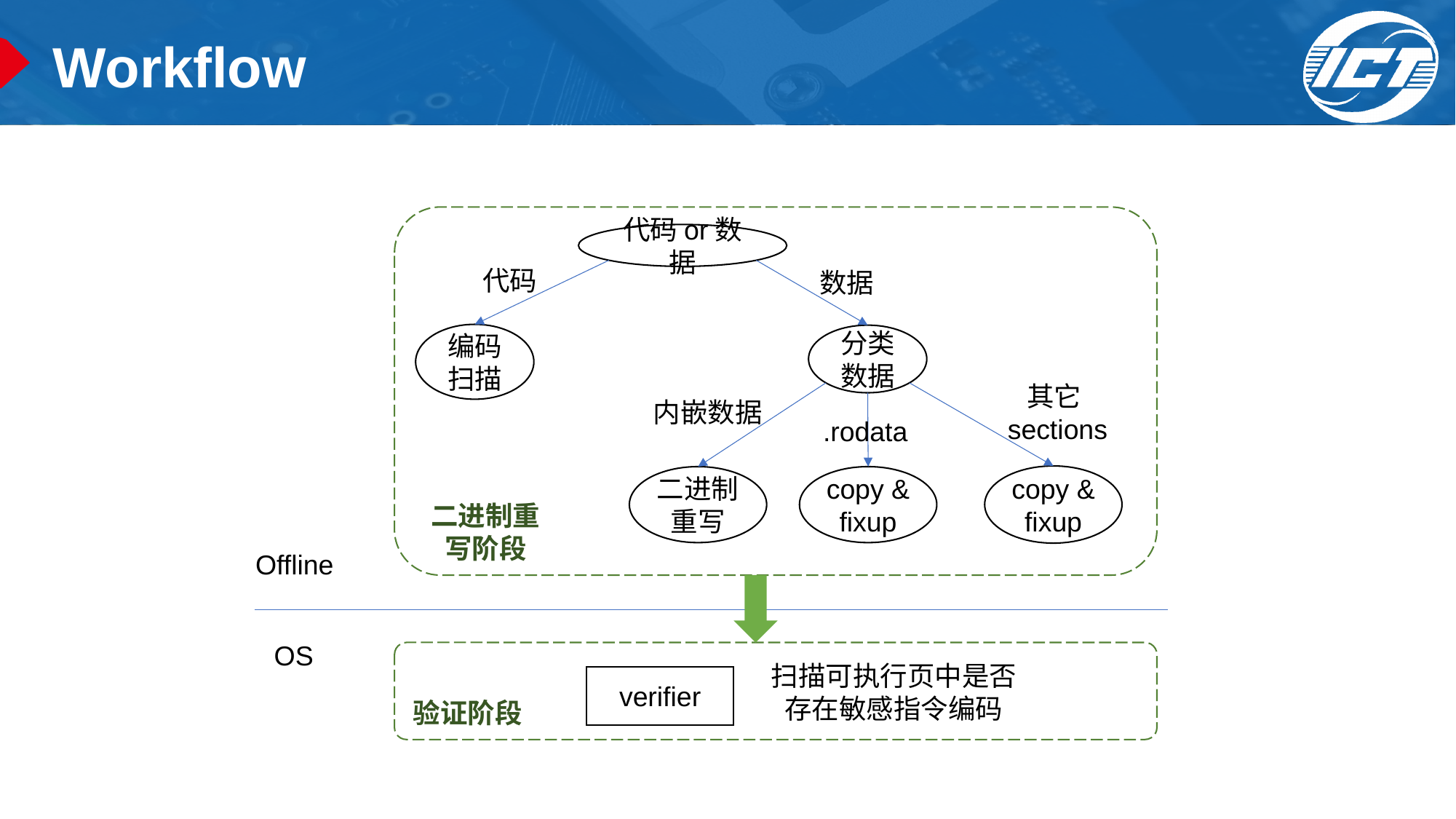

# Workflow

代码or数据
代码
数据
编码扫描
分类数据
其它sections
内嵌数据
.rodata
copy & fixup
二进制重写
copy & fixup
二进制重写阶段
Offline

OS

扫描可执行页中是否存在敏感指令编码
verifier
验证阶段